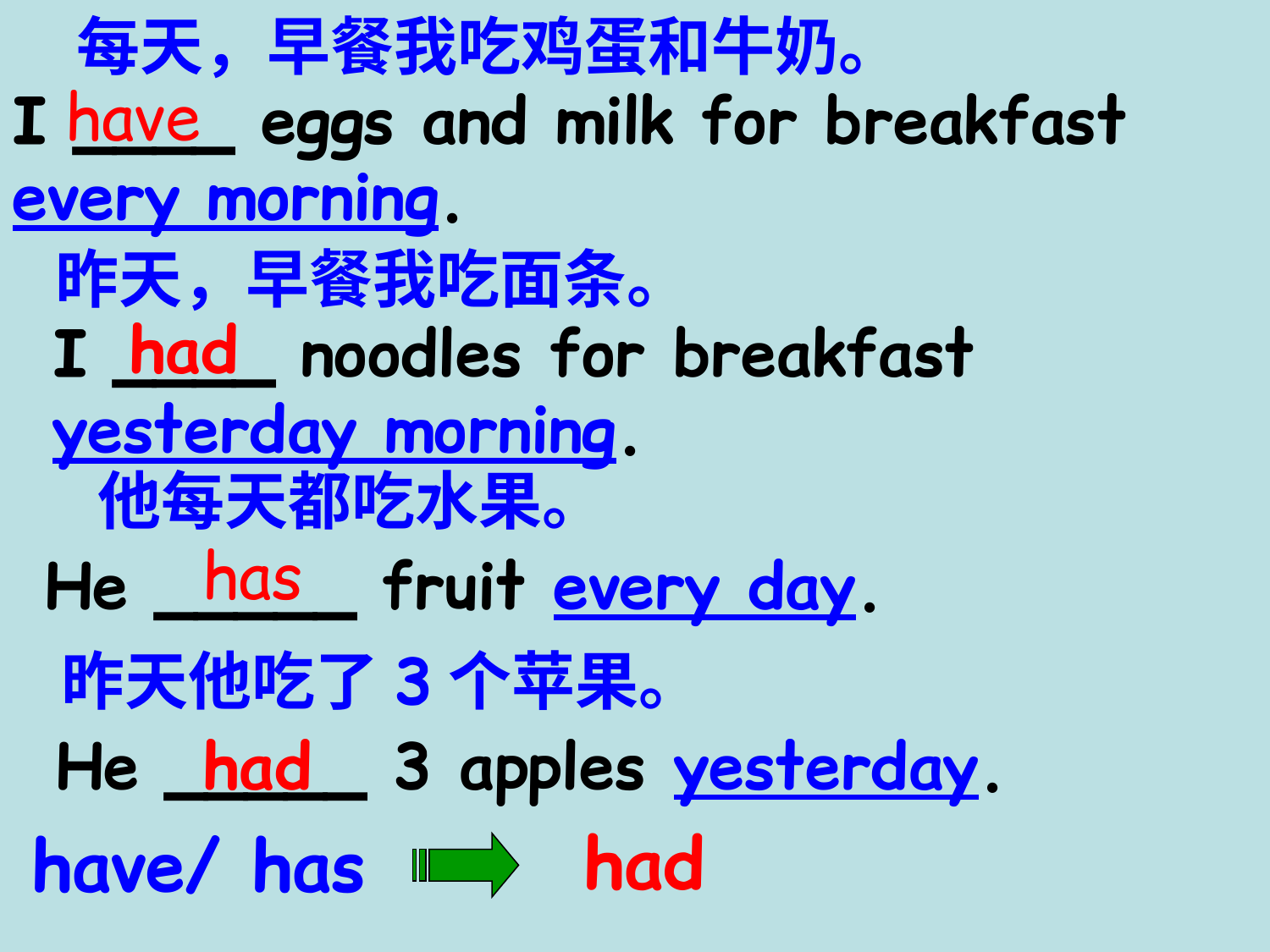

每天，早餐我吃鸡蛋和牛奶。
have
I ____ eggs and milk for breakfast every morning.
昨天，早餐我吃面条。
had
I ____ noodles for breakfast yesterday morning.
他每天都吃水果。
has
He _____ fruit every day.
昨天他吃了3个苹果。
He _____ 3 apples yesterday.
had
had
have/ has